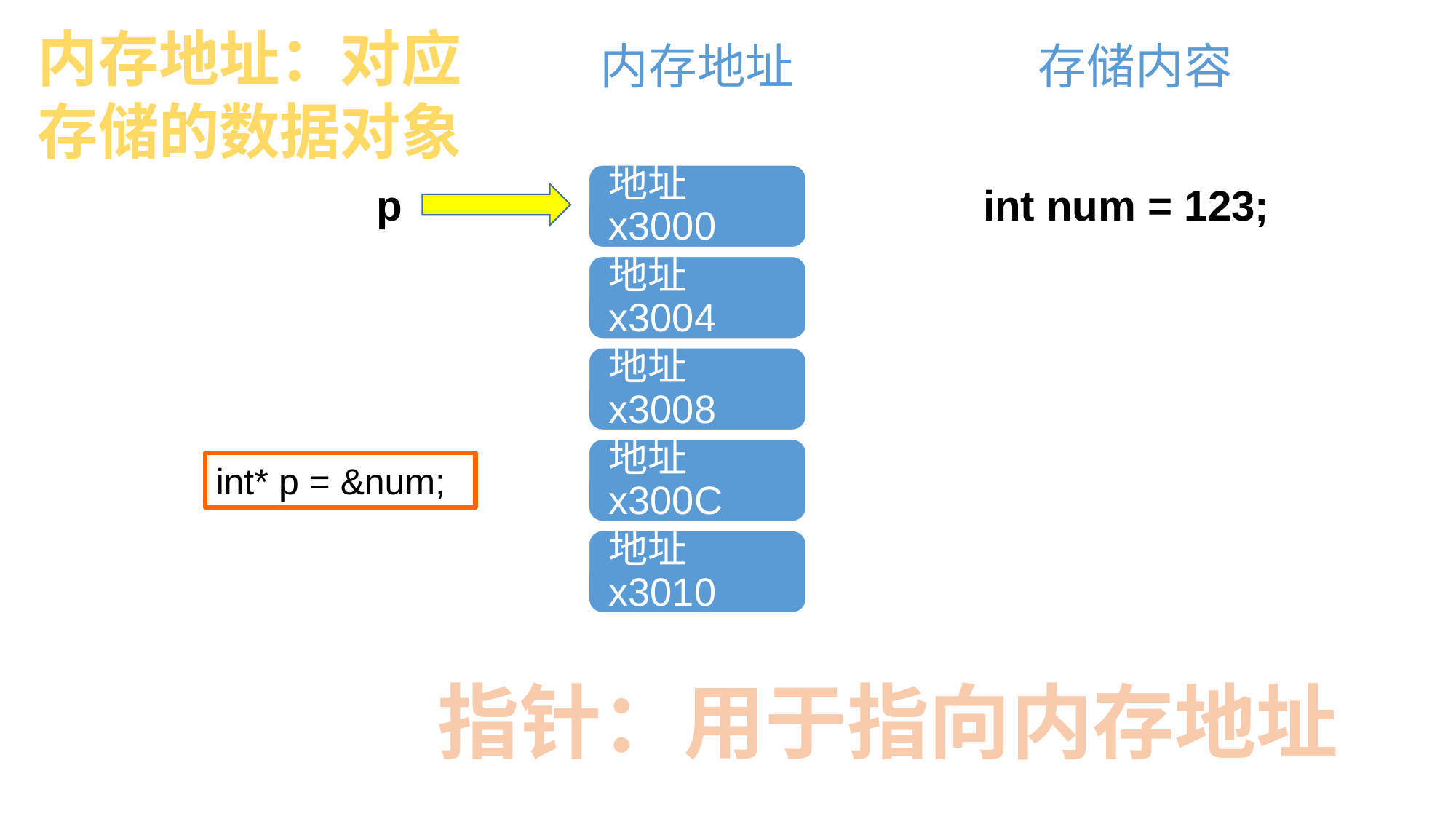

内存地址：对应存储的数据对象
存储内容
内存地址
地址x3000
地址x3004
地址x3008
地址x300C
地址x3010
p
int num = 123;

int* p = &num;
指针：用于指向内存地址